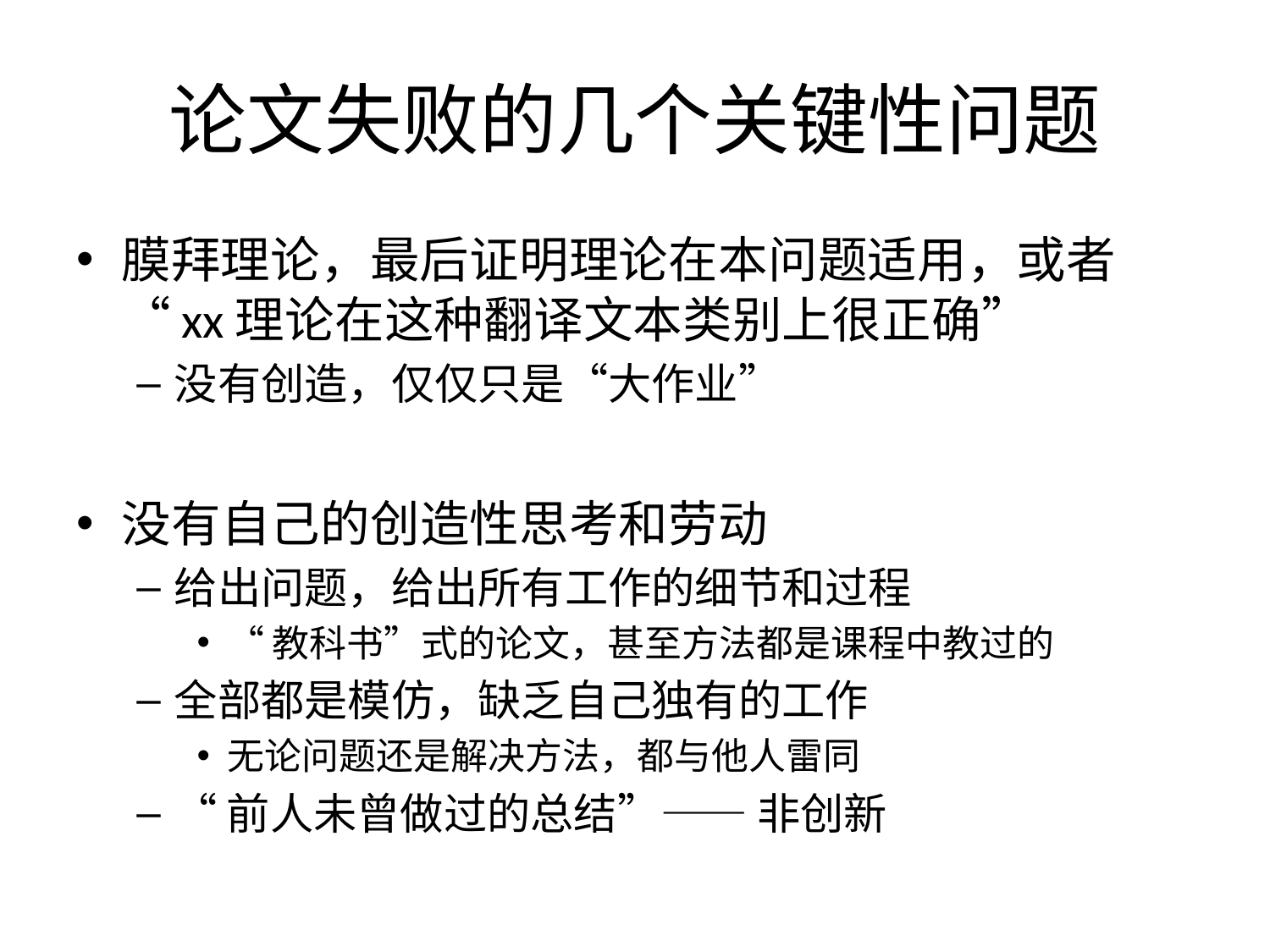

# 论文失败的几个关键性问题
膜拜理论，最后证明理论在本问题适用，或者“xx理论在这种翻译文本类别上很正确”
没有创造，仅仅只是“大作业”

没有自己的创造性思考和劳动
给出问题，给出所有工作的细节和过程
“教科书”式的论文，甚至方法都是课程中教过的
全部都是模仿，缺乏自己独有的工作
无论问题还是解决方法，都与他人雷同
“前人未曾做过的总结”—— 非创新